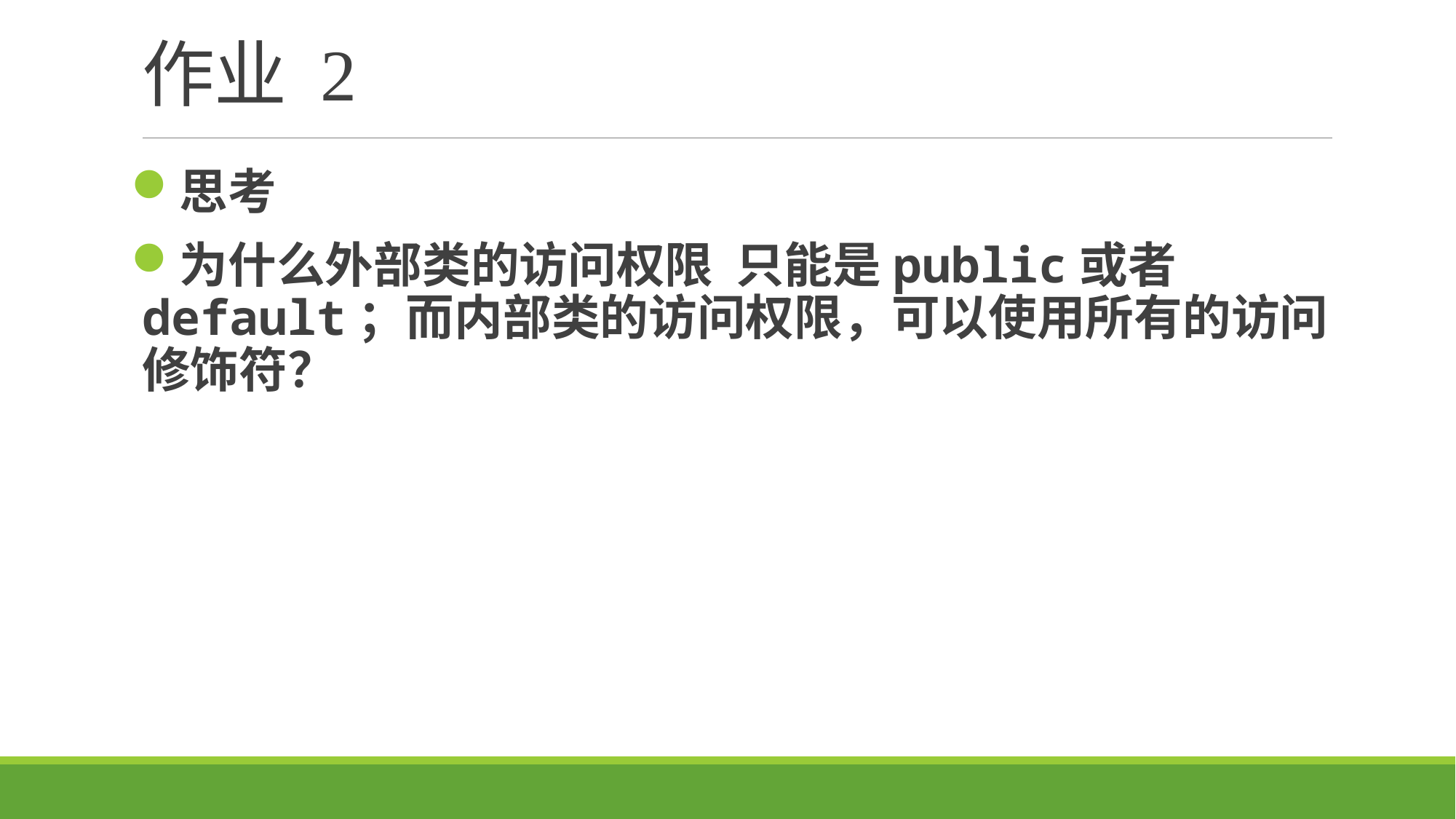

# 作业 2
思考
为什么外部类的访问权限  只能是public或者 default；而内部类的访问权限，可以使用所有的访问修饰符？